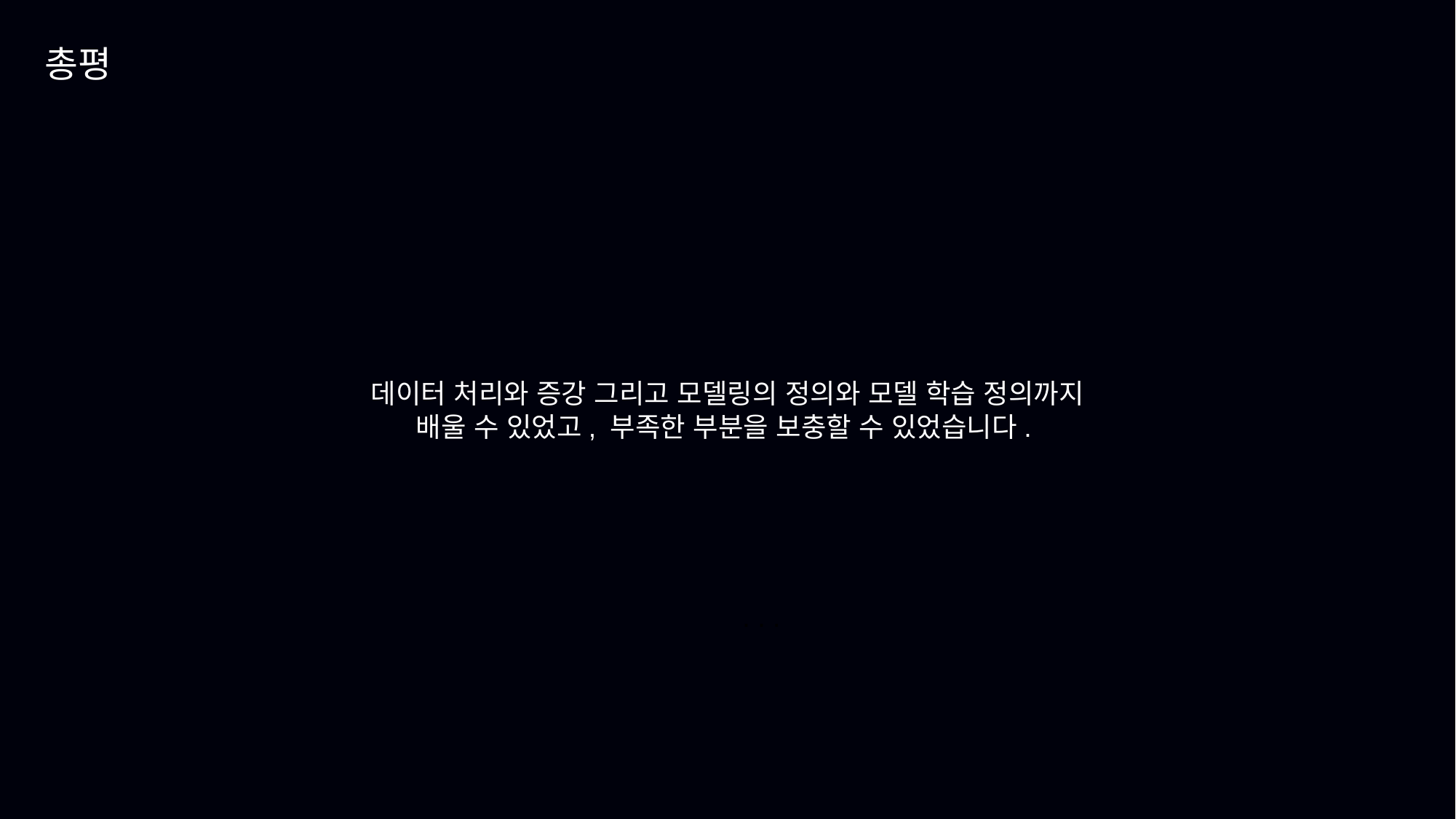

데이터 처리와 증강 그리고 모델링의 정의와 모델 학습 정의까지
배울 수 있었고, 부족한 부분을 보충할 수 있었습니다.
총평
. . .